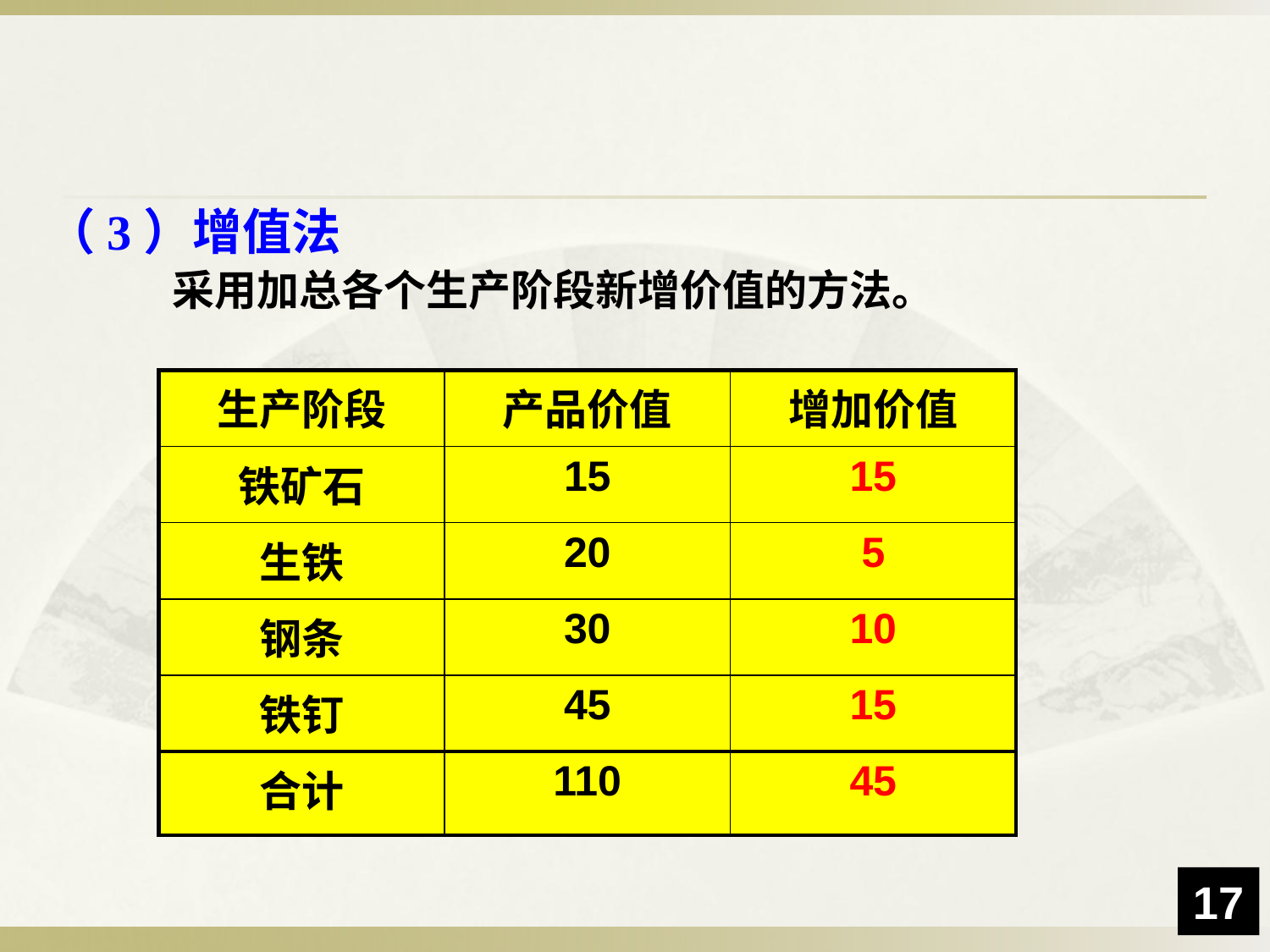

（3）增值法
       采用加总各个生产阶段新增价值的方法。
| 生产阶段 | 产品价值 | 增加价值 |
| --- | --- | --- |
| 铁矿石 | 15 | 15 |
| 生铁 | 20 | 5 |
| 钢条 | 30 | 10 |
| 铁钉 | 45 | 15 |
| 合计 | 110 | 45 |
17